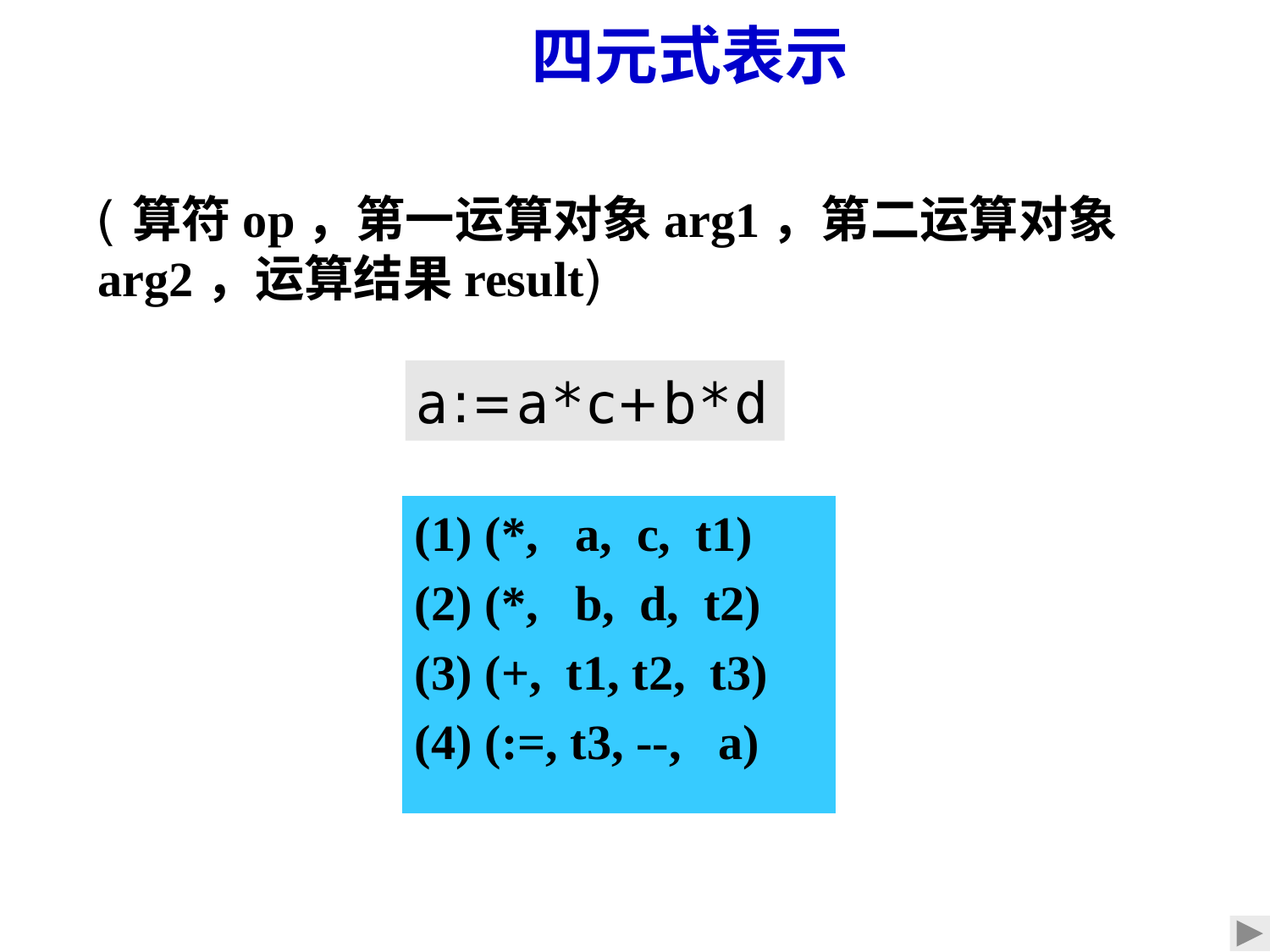

# 四元式表示
(算符op，第一运算对象arg1，第二运算对象arg2，运算结果result)
a:=a*c+b*d
(1) (*,   a,  c,  t1)
(2) (*,   b,  d,  t2)
(3) (+,  t1, t2,  t3)
(4) (:=, t3, --,   a)